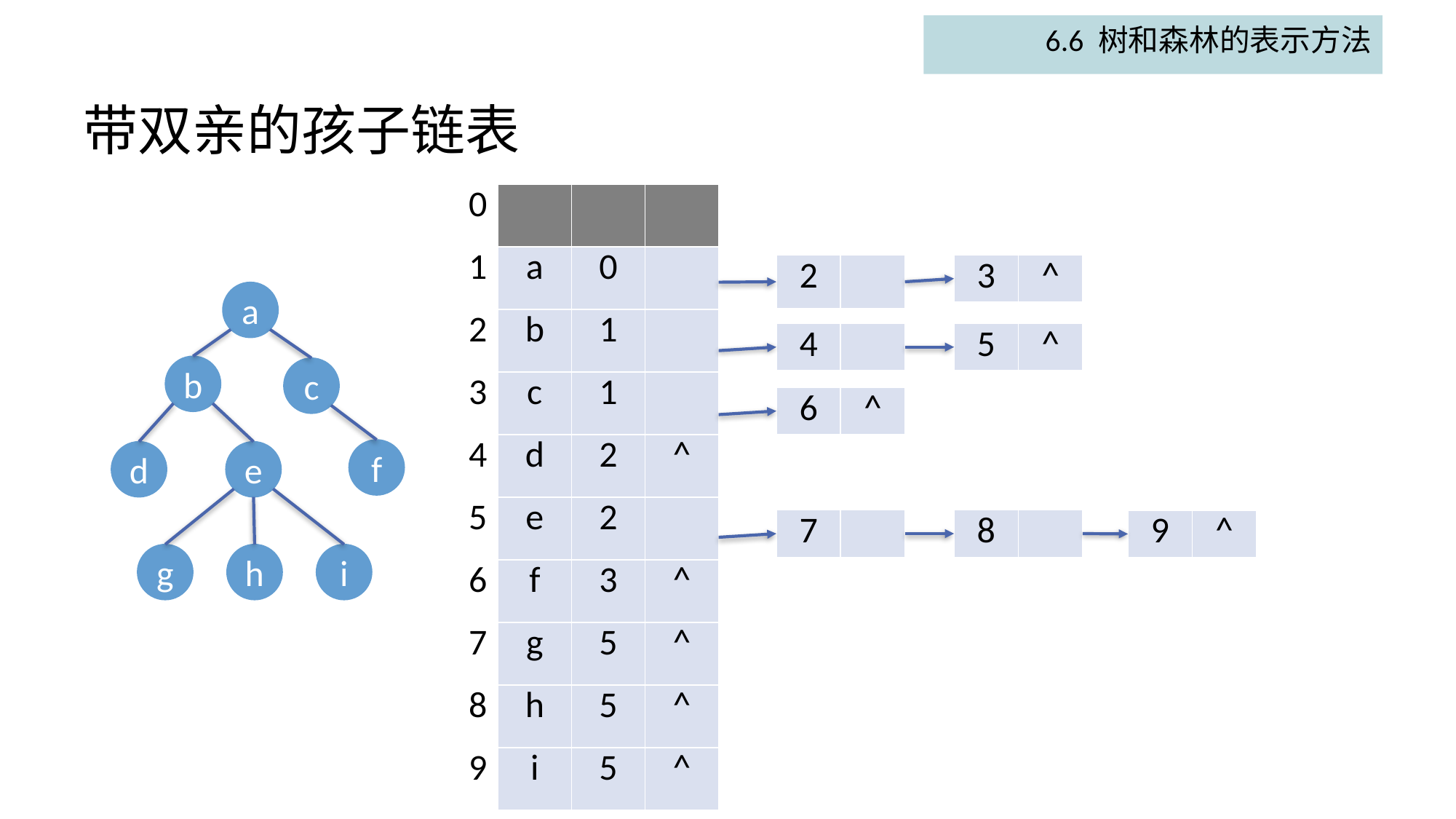

6.6 树和森林的表示方法
# 带双亲的孩子链表
| 0 |  |  |  |
| --- | --- | --- | --- |
| 1 | a | 0 |  |
| 2 | b | 1 |  |
| 3 | c | 1 |  |
| 4 | d | 2 | ^ |
| 5 | e | 2 |  |
| 6 | f | 3 | ^ |
| 7 | g | 5 | ^ |
| 8 | h | 5 | ^ |
| 9 | i | 5 | ^ |
| 2 |  |
| --- | --- |
| 3 | ^ |
| --- | --- |
a
b
c
f
d
e
g
h
i
| 4 |  |
| --- | --- |
| 5 | ^ |
| --- | --- |
| 6 | ^ |
| --- | --- |
| 7 |  |
| --- | --- |
| 8 |  |
| --- | --- |
| 9 | ^ |
| --- | --- |